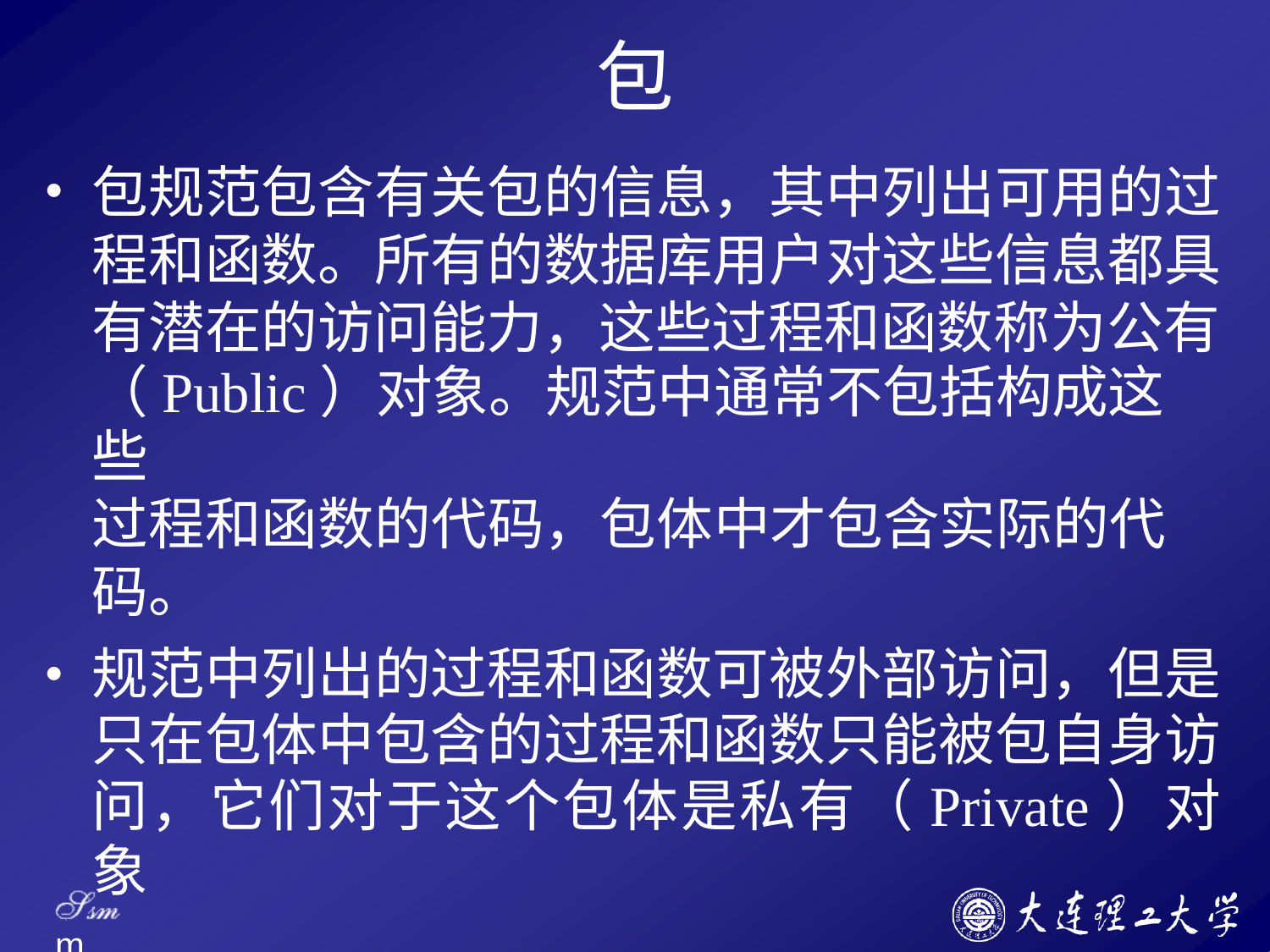

# 包
包规范包含有关包的信息，其中列出可用的过 程和函数。所有的数据库用户对这些信息都具 有潜在的访问能力，这些过程和函数称为公有
（Public）对象。规范中通常不包括构成这些
过程和函数的代码，包体中才包含实际的代码。
规范中列出的过程和函数可被外部访问，但是 只在包体中包含的过程和函数只能被包自身访 问，它们对于这个包体是私有（Private）对象

Ssm